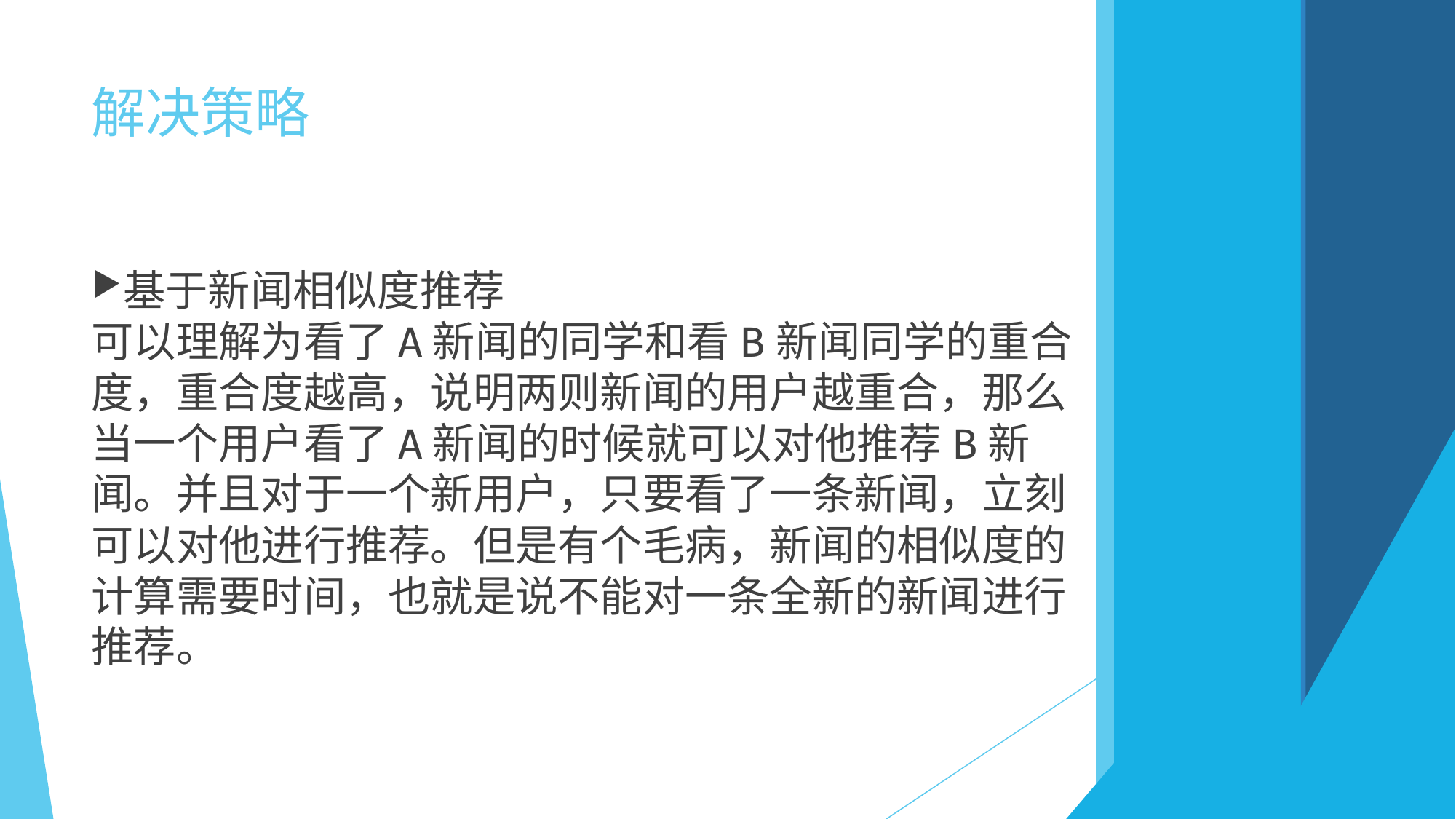

解决策略
基于新闻相似度推荐
可以理解为看了A新闻的同学和看B新闻同学的重合度，重合度越高，说明两则新闻的用户越重合，那么当一个用户看了A新闻的时候就可以对他推荐B新闻。并且对于一个新用户，只要看了一条新闻，立刻可以对他进行推荐。但是有个毛病，新闻的相似度的计算需要时间，也就是说不能对一条全新的新闻进行推荐。